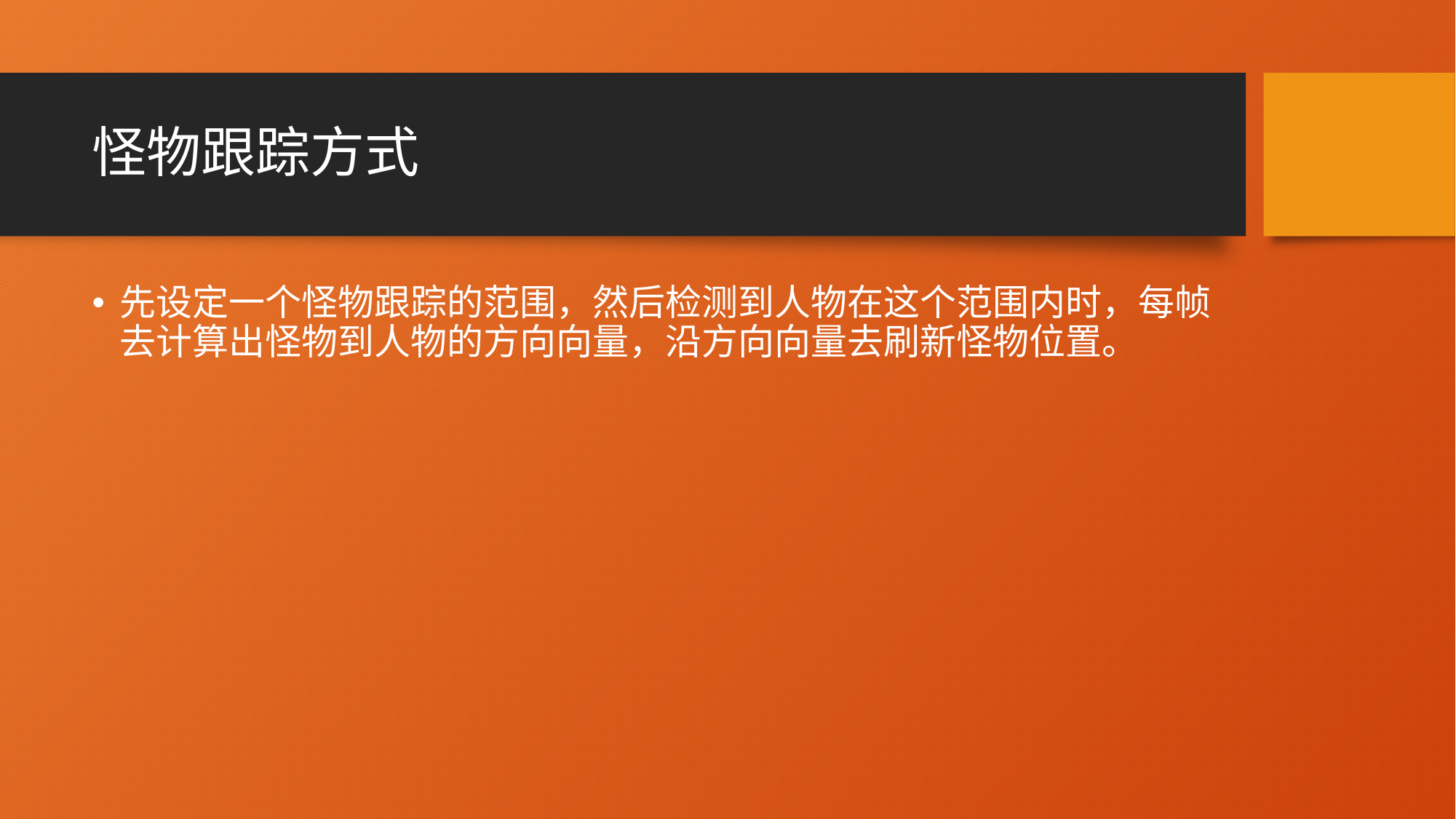

# 怪物跟踪方式
先设定一个怪物跟踪的范围，然后检测到人物在这个范围内时，每帧去计算出怪物到人物的方向向量，沿方向向量去刷新怪物位置。